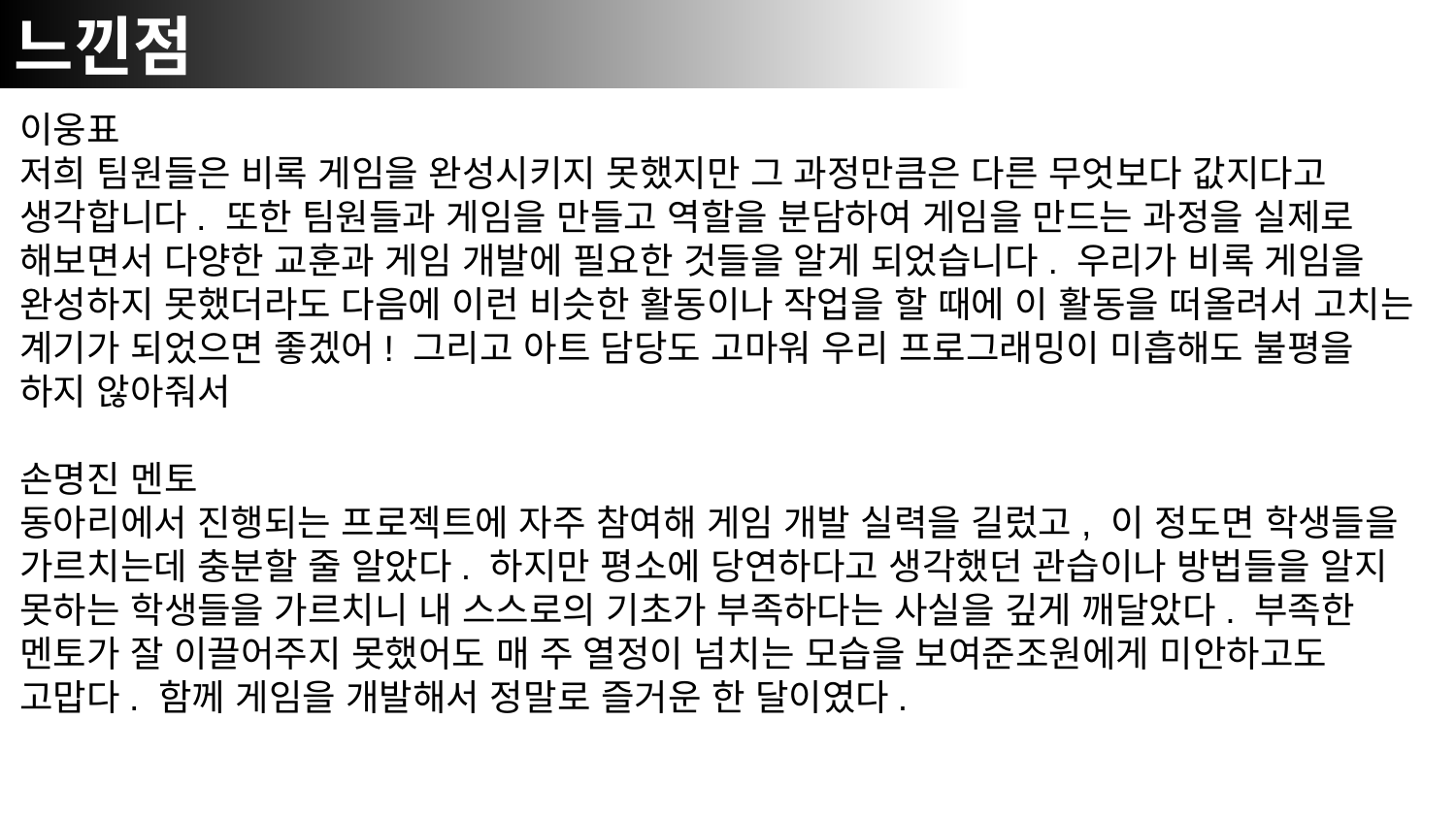

느낀점
이웅표
저희 팀원들은 비록 게임을 완성시키지 못했지만 그 과정만큼은 다른 무엇보다 값지다고 생각합니다. 또한 팀원들과 게임을 만들고 역할을 분담하여 게임을 만드는 과정을 실제로 해보면서 다양한 교훈과 게임 개발에 필요한 것들을 알게 되었습니다. 우리가 비록 게임을 완성하지 못했더라도 다음에 이런 비슷한 활동이나 작업을 할 때에 이 활동을 떠올려서 고치는 계기가 되었으면 좋겠어! 그리고 아트 담당도 고마워 우리 프로그래밍이 미흡해도 불평을 하지 않아줘서

손명진 멘토
동아리에서 진행되는 프로젝트에 자주 참여해 게임 개발 실력을 길렀고, 이 정도면 학생들을 가르치는데 충분할 줄 알았다. 하지만 평소에 당연하다고 생각했던 관습이나 방법들을 알지 못하는 학생들을 가르치니 내 스스로의 기초가 부족하다는 사실을 깊게 깨달았다. 부족한 멘토가 잘 이끌어주지 못했어도 매 주 열정이 넘치는 모습을 보여준조원에게 미안하고도 고맙다. 함께 게임을 개발해서 정말로 즐거운 한 달이였다.